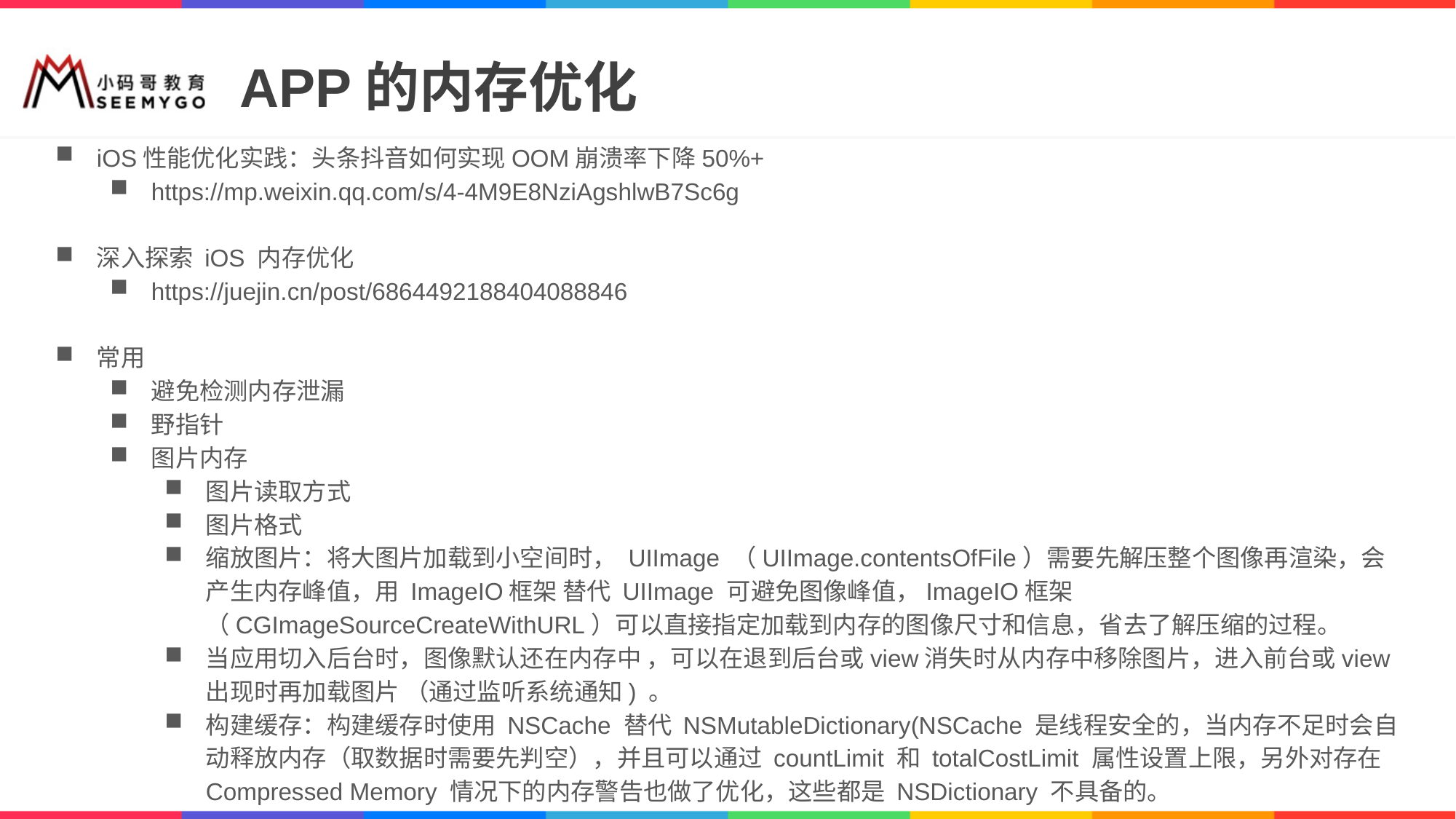

# APP的内存优化
iOS性能优化实践：头条抖音如何实现OOM崩溃率下降50%+
https://mp.weixin.qq.com/s/4-4M9E8NziAgshlwB7Sc6g

深入探索 iOS 内存优化
https://juejin.cn/post/6864492188404088846

常用
避免检测内存泄漏
野指针
图片内存
图片读取方式
图片格式
缩放图片：将大图片加载到小空间时， UIImage （UIImage.contentsOfFile）需要先解压整个图像再渲染，会产生内存峰值，用 ImageIO框架 替代 UIImage 可避免图像峰值，ImageIO框架（CGImageSourceCreateWithURL）可以直接指定加载到内存的图像尺寸和信息，省去了解压缩的过程。
当应用切入后台时，图像默认还在内存中 ，可以在退到后台或view消失时从内存中移除图片，进入前台或view出现时再加载图片 （通过监听系统通知) 。
构建缓存：构建缓存时使用 NSCache 替代 NSMutableDictionary(NSCache 是线程安全的，当内存不足时会自动释放内存（取数据时需要先判空），并且可以通过 countLimit 和 totalCostLimit 属性设置上限，另外对存在 Compressed Memory 情况下的内存警告也做了优化，这些都是 NSDictionary 不具备的。